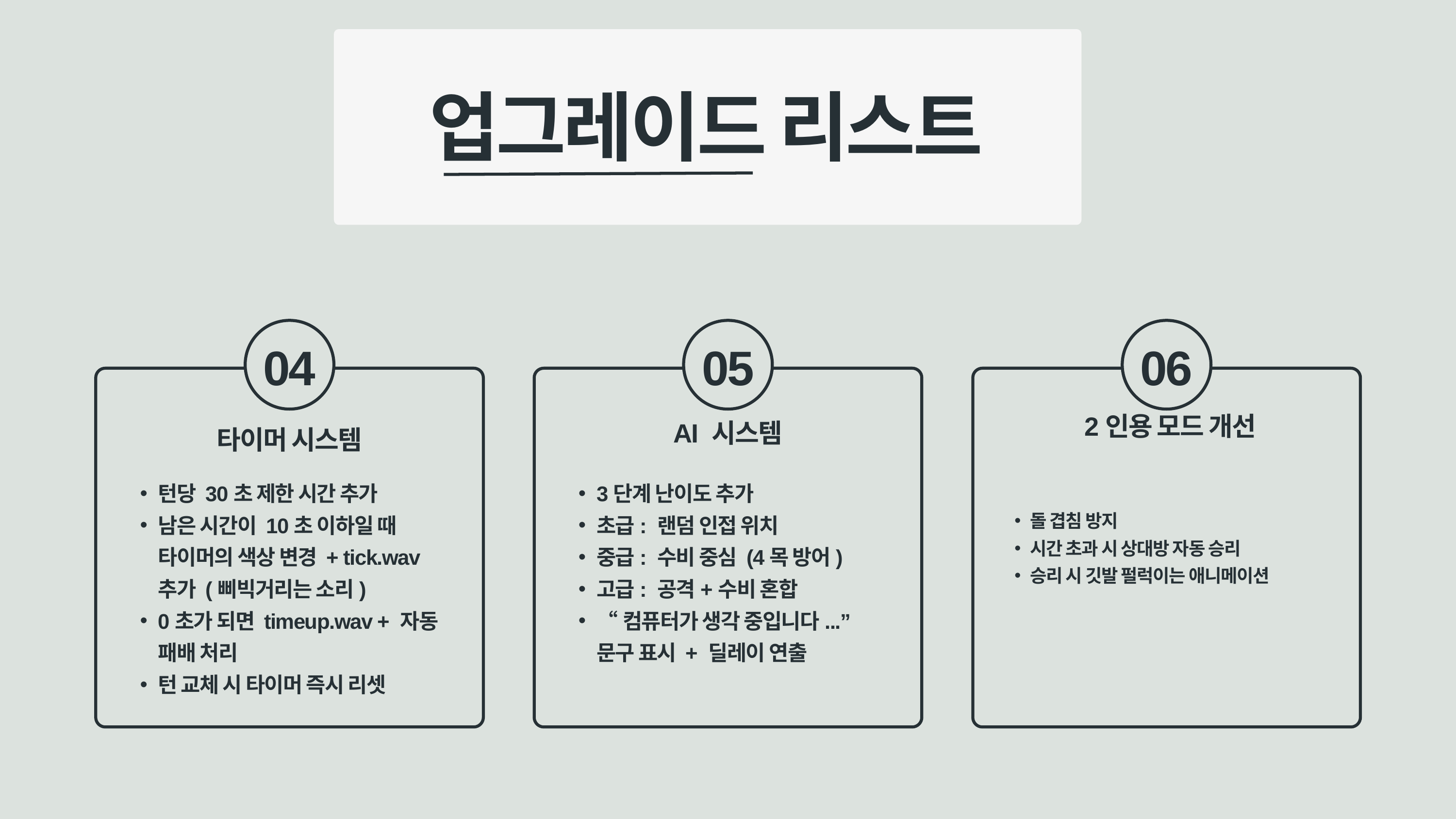

업그레이드 리스트

04
05
06

 2인용 모드 개선
AI 시스템
타이머 시스템
턴당 30초 제한 시간 추가
남은 시간이 10초 이하일 때 타이머의 색상 변경 + tick.wav추가 (삐빅거리는 소리)
0초가 되면 timeup.wav + 자동 패배 처리
턴 교체 시 타이머 즉시 리셋

3단계 난이도 추가
초급: 랜덤 인접 위치
중급: 수비 중심 (4목 방어)
고급: 공격+수비 혼합
“컴퓨터가 생각 중입니다...” 문구 표시 + 딜레이 연출

돌 겹침 방지
시간 초과 시 상대방 자동 승리
승리 시 깃발 펄럭이는 애니메이션